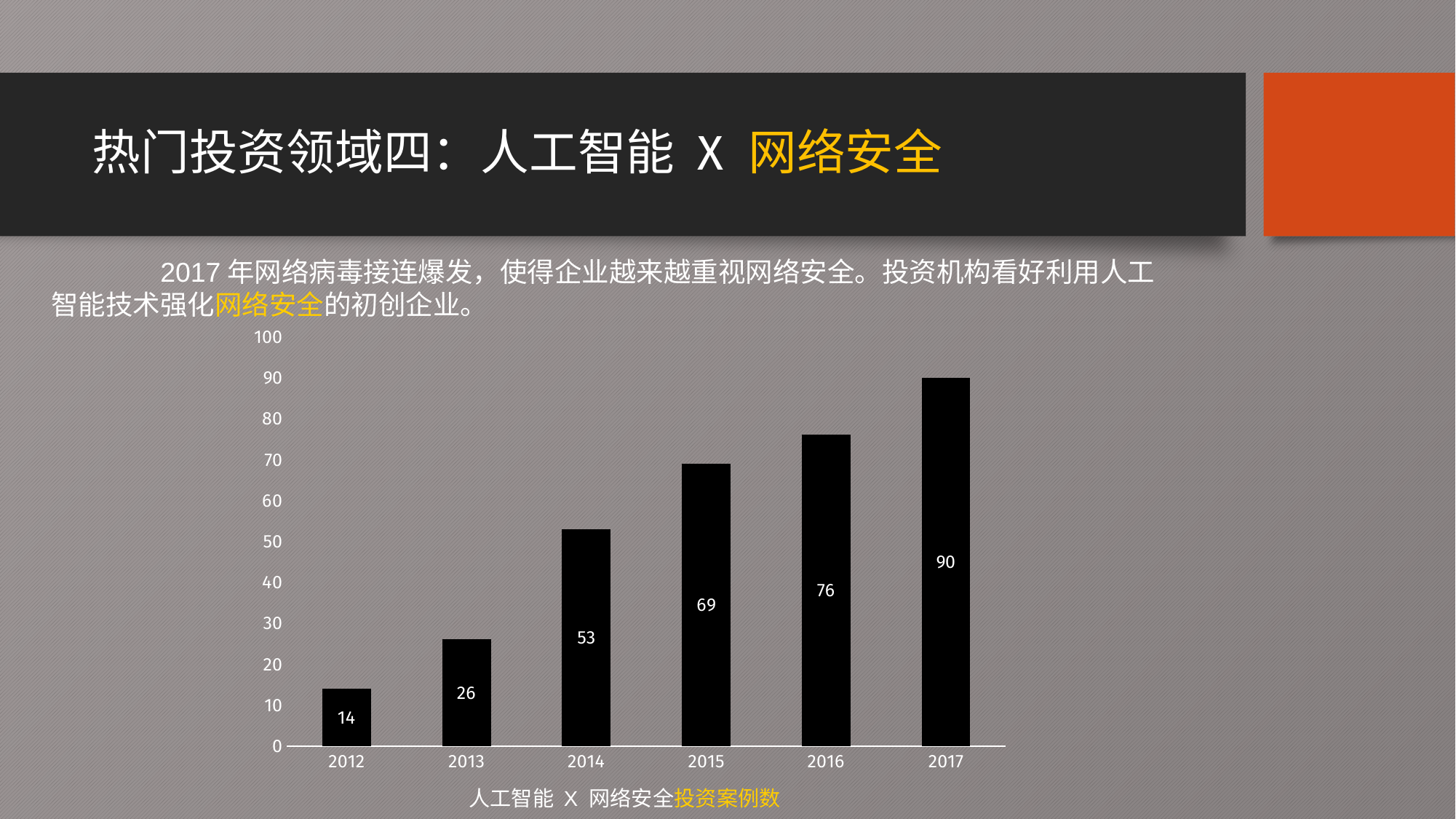

# 热门投资领域四：人工智能 X 网络安全
	2017年网络病毒接连爆发，使得企业越来越重视网络安全。投资机构看好利用人工智能技术强化网络安全的初创企业。

### Chart

| Category | 投资数量 |
|---|---|
| 2012 | 14.0 |
| 2013 | 26.0 |
| 2014 | 53.0 |
| 2015 | 69.0 |
| 2016 | 76.0 |
| 2017 | 90.0 |
人工智能 X 网络安全投资案例数